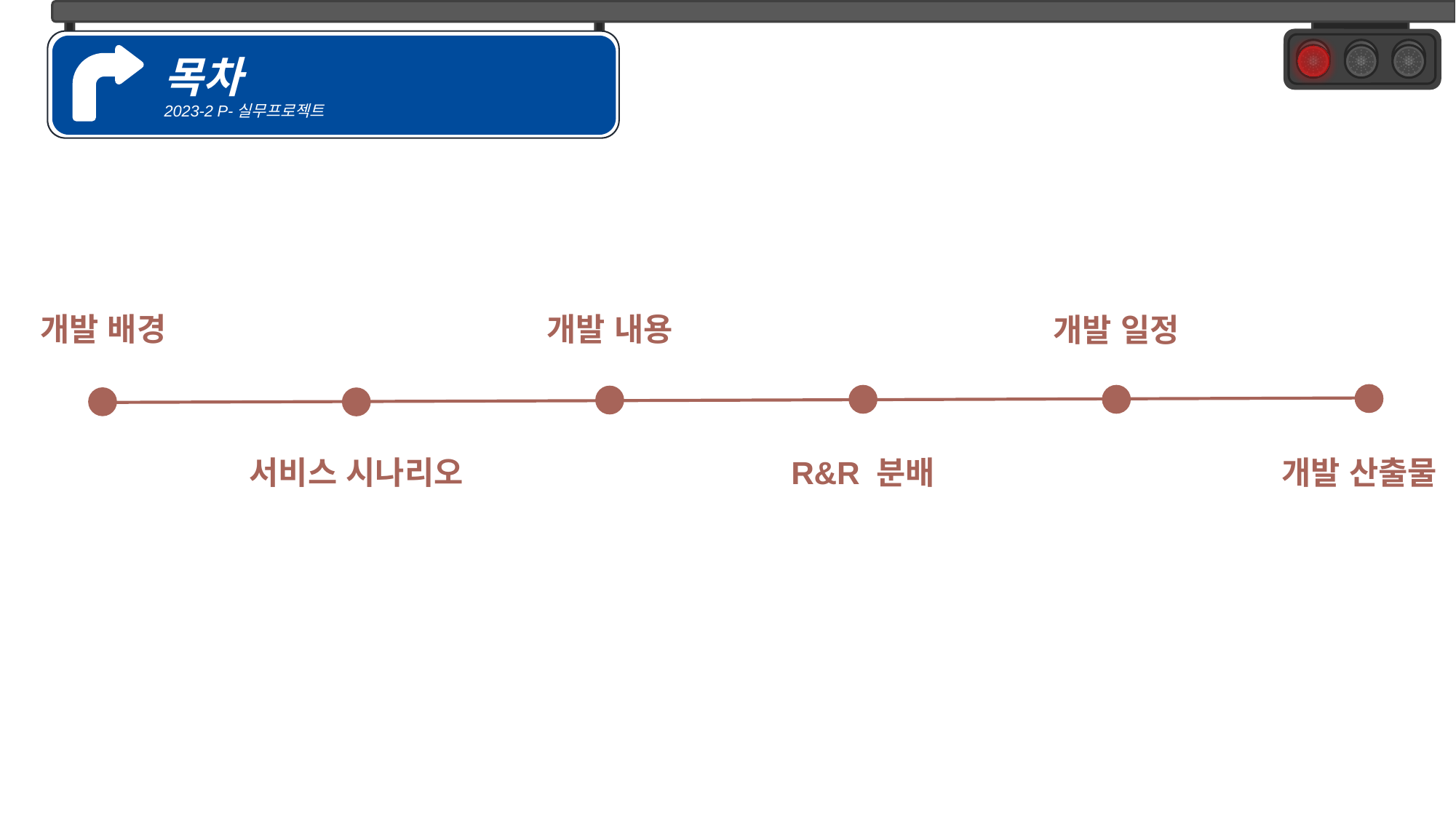

목차
2023-2 P-실무프로젝트

개발 배경
개발 내용
개발 일정

서비스 시나리오
R&R 분배
개발 산출물